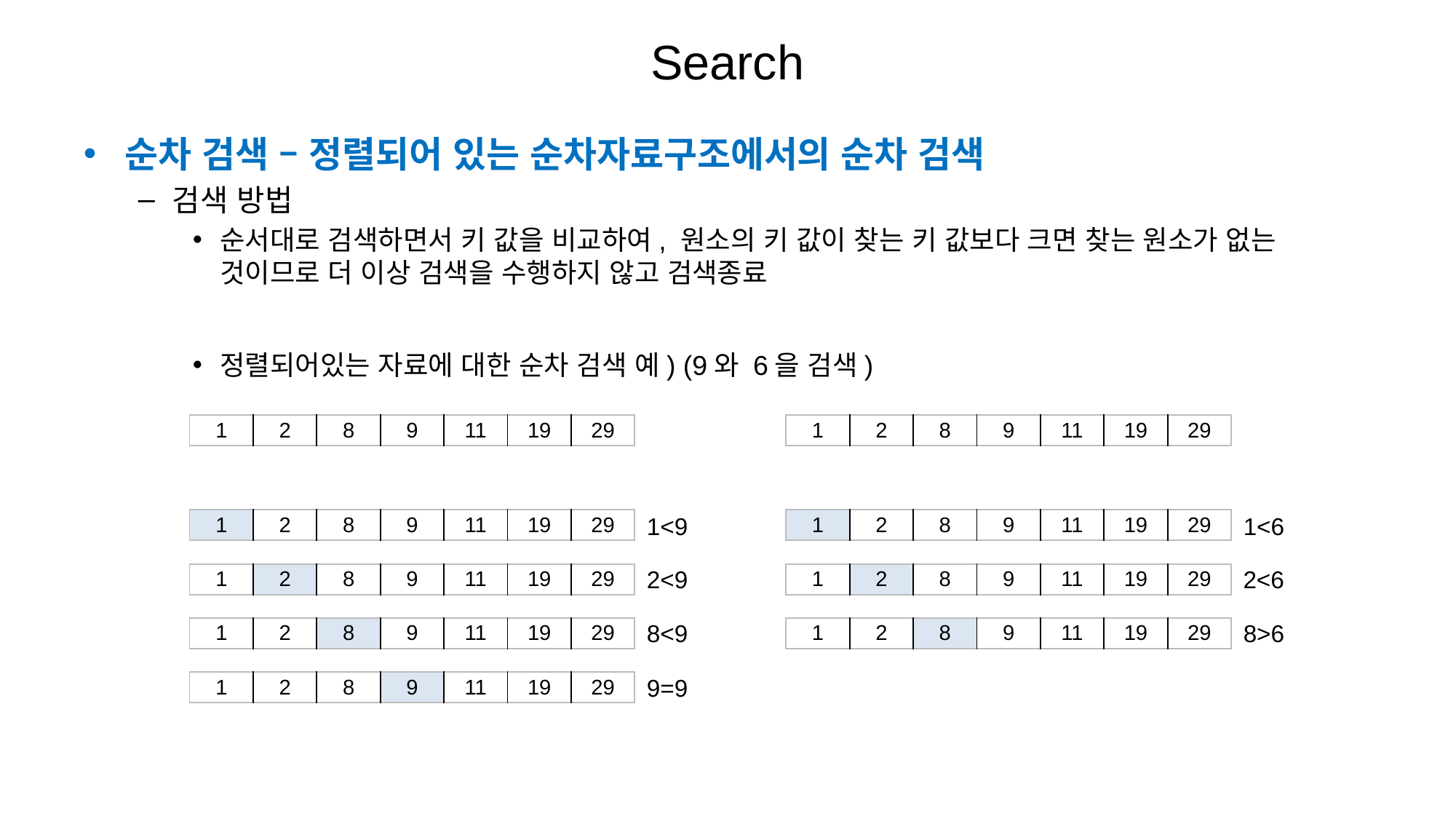

# Search
순차 검색 – 정렬되어 있는 순차자료구조에서의 순차 검색
검색 방법
순서대로 검색하면서 키 값을 비교하여, 원소의 키 값이 찾는 키 값보다 크면 찾는 원소가 없는 것이므로 더 이상 검색을 수행하지 않고 검색종료

정렬되어있는 자료에 대한 순차 검색 예) (9와 6을 검색)

| 1 | 2 | 8 | 9 | 11 | 19 | 29 |
| --- | --- | --- | --- | --- | --- | --- |
| 1 | 2 | 8 | 9 | 11 | 19 | 29 |
| --- | --- | --- | --- | --- | --- | --- |
1<9
1<6
| 1 | 2 | 8 | 9 | 11 | 19 | 29 |
| --- | --- | --- | --- | --- | --- | --- |
| 1 | 2 | 8 | 9 | 11 | 19 | 29 |
| --- | --- | --- | --- | --- | --- | --- |
2<9
2<6
| 1 | 2 | 8 | 9 | 11 | 19 | 29 |
| --- | --- | --- | --- | --- | --- | --- |
| 1 | 2 | 8 | 9 | 11 | 19 | 29 |
| --- | --- | --- | --- | --- | --- | --- |
8<9
8>6
| 1 | 2 | 8 | 9 | 11 | 19 | 29 |
| --- | --- | --- | --- | --- | --- | --- |
| 1 | 2 | 8 | 9 | 11 | 19 | 29 |
| --- | --- | --- | --- | --- | --- | --- |
9=9
| 1 | 2 | 8 | 9 | 11 | 19 | 29 |
| --- | --- | --- | --- | --- | --- | --- |